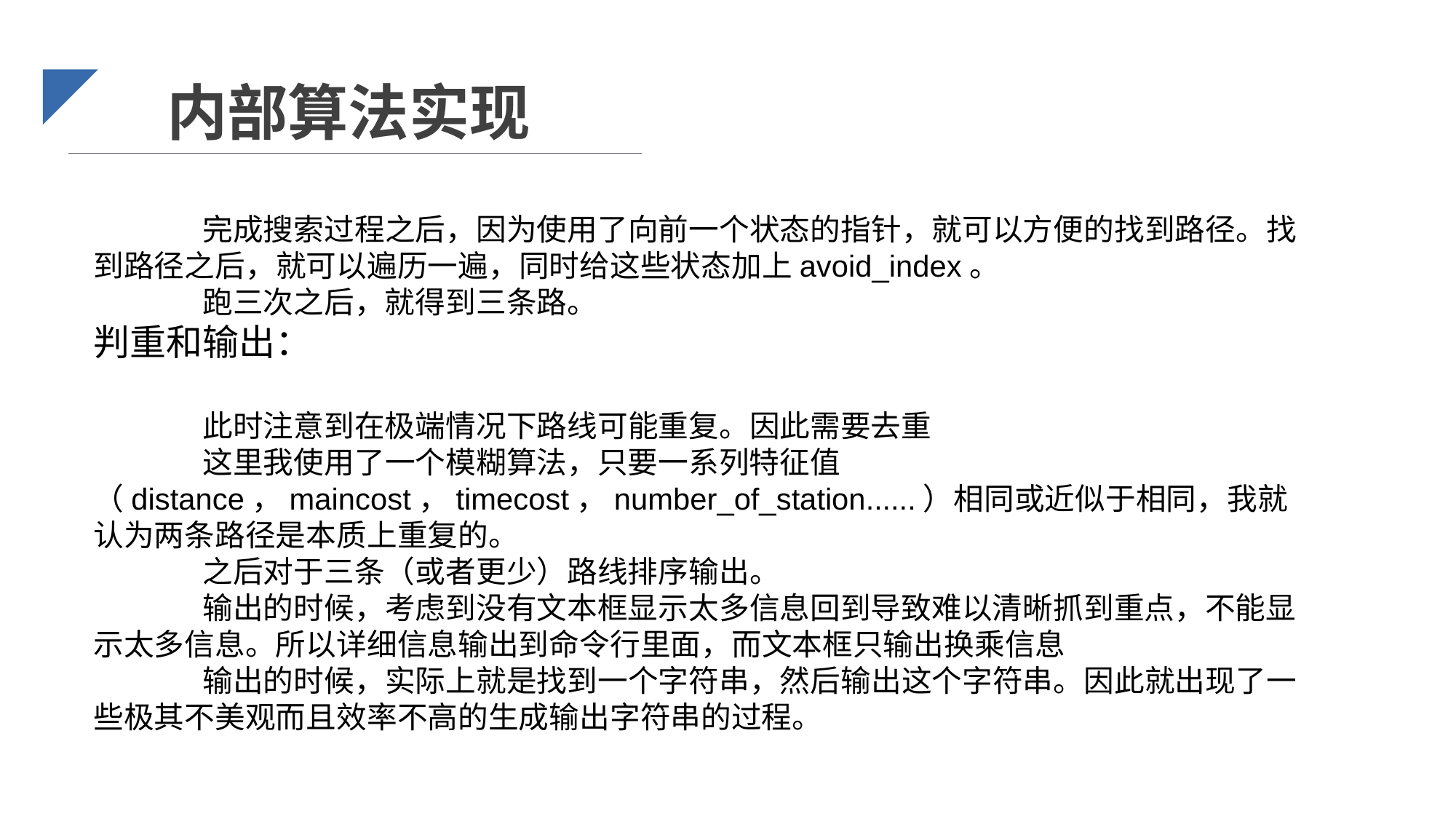

内部算法实现

	完成搜索过程之后，因为使用了向前一个状态的指针，就可以方便的找到路径。找到路径之后，就可以遍历一遍，同时给这些状态加上avoid_index。
	跑三次之后，就得到三条路。
判重和输出：

	此时注意到在极端情况下路线可能重复。因此需要去重
	这里我使用了一个模糊算法，只要一系列特征值（distance，maincost，timecost，number_of_station......）相同或近似于相同，我就认为两条路径是本质上重复的。
	之后对于三条（或者更少）路线排序输出。
	输出的时候，考虑到没有文本框显示太多信息回到导致难以清晰抓到重点，不能显示太多信息。所以详细信息输出到命令行里面，而文本框只输出换乘信息
	输出的时候，实际上就是找到一个字符串，然后输出这个字符串。因此就出现了一些极其不美观而且效率不高的生成输出字符串的过程。